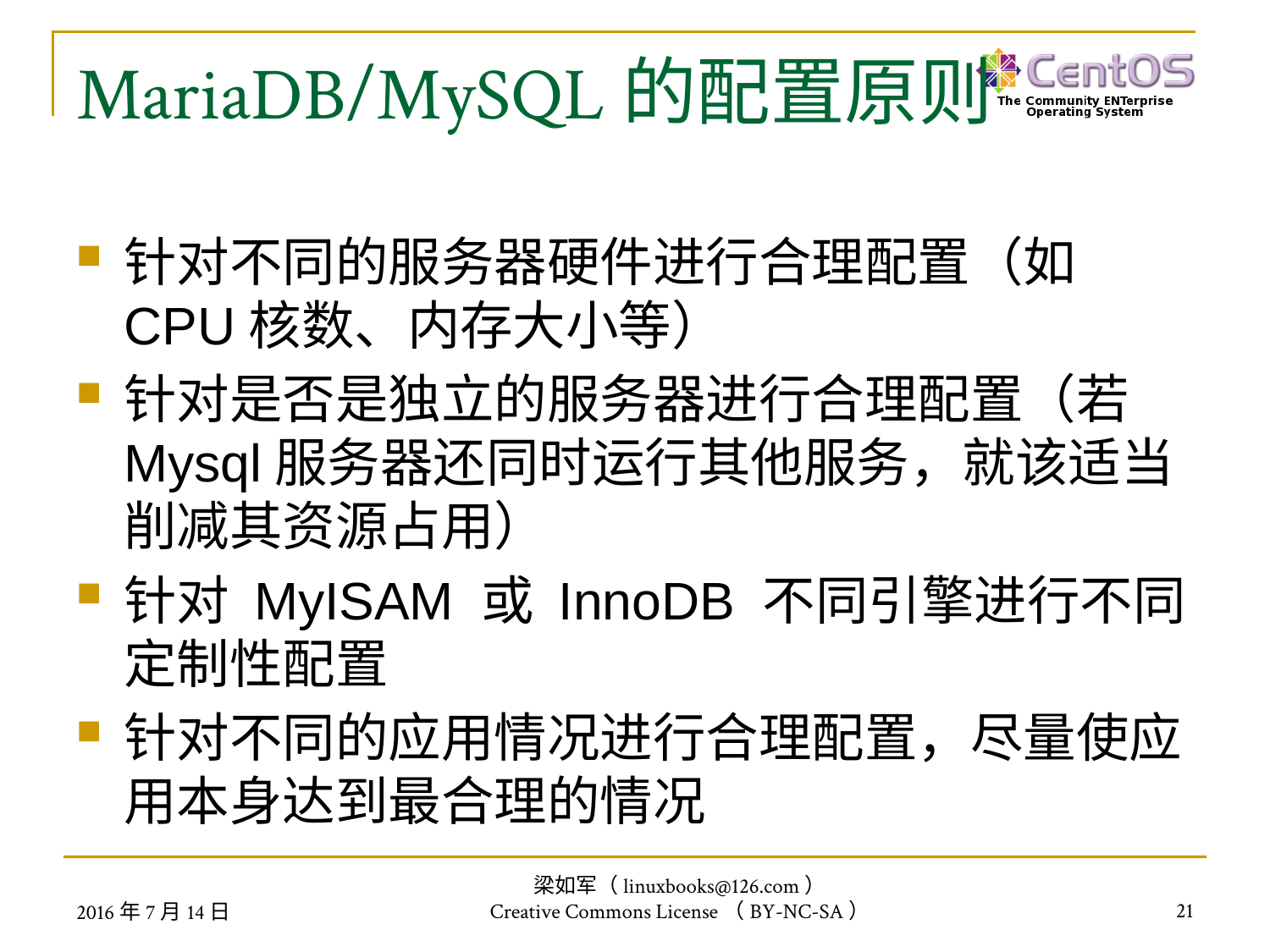

# MariaDB/MySQL的配置原则
针对不同的服务器硬件进行合理配置（如CPU核数、内存大小等）
针对是否是独立的服务器进行合理配置（若Mysql服务器还同时运行其他服务，就该适当削减其资源占用）
针对 MyISAM 或 InnoDB 不同引擎进行不同定制性配置
针对不同的应用情况进行合理配置，尽量使应用本身达到最合理的情况
梁如军（linuxbooks@126.com）
Creative Commons License（BY-NC-SA）
2016年7月14日
21